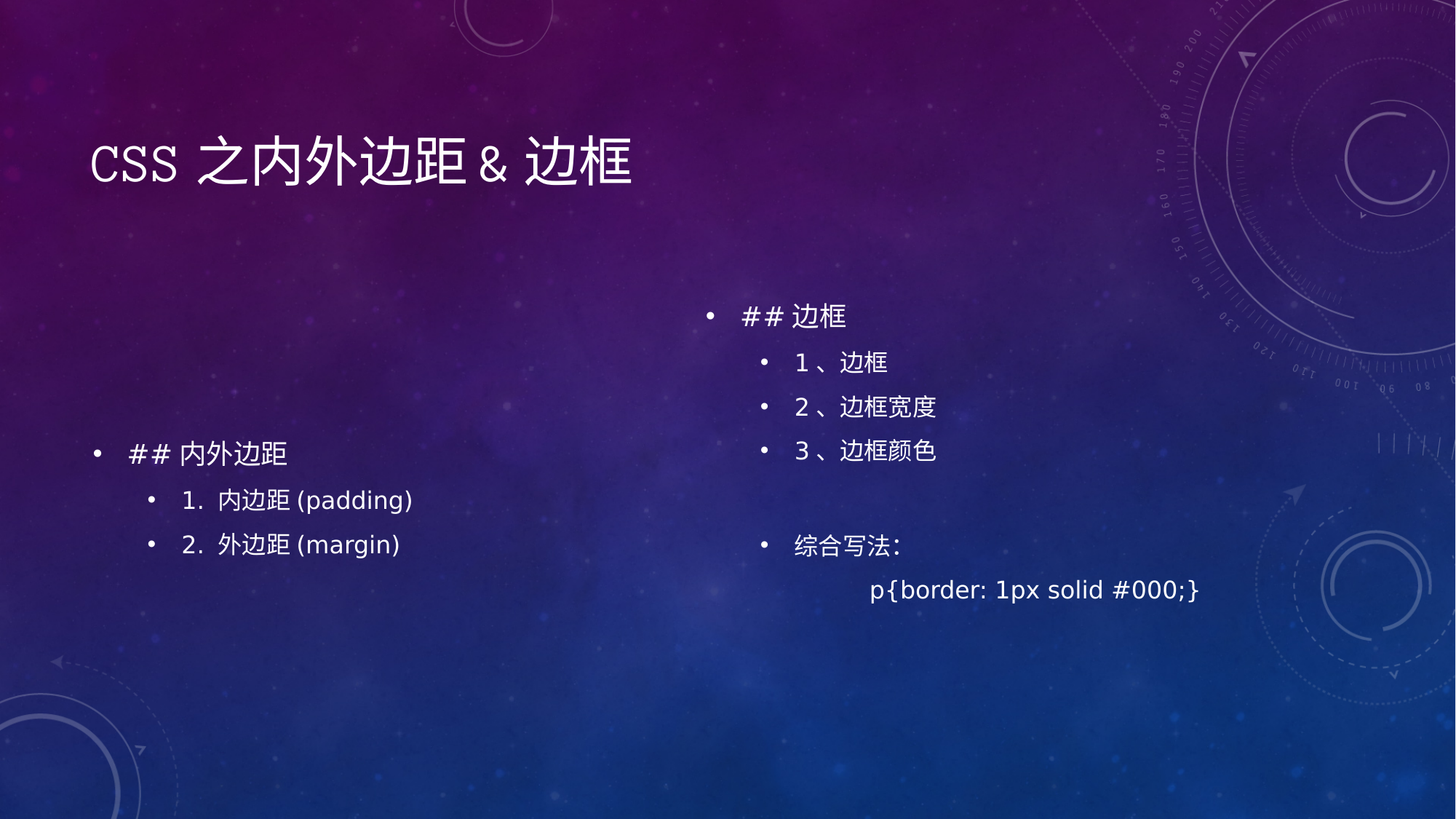

# Css之内外边距&边框

##内外边距
1. 内边距(padding)
2. 外边距(margin)

##边框
1、边框
2、边框宽度
3、边框颜色

综合写法：
	p{border: 1px solid #000;}